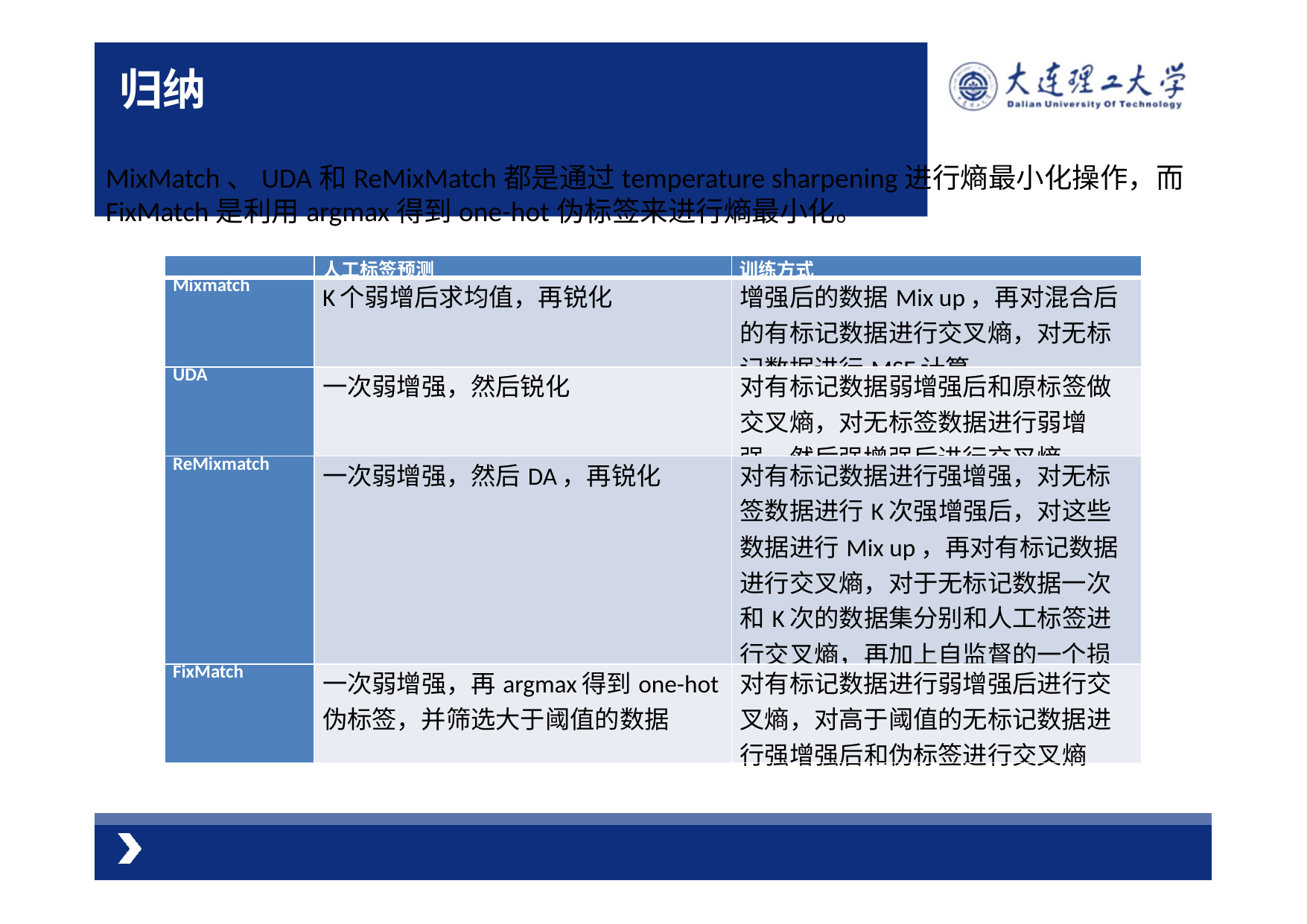

# 归纳
MixMatch、UDA和ReMixMatch都是通过temperature sharpening进行熵最小化操作，而FixMatch是利用argmax得到one-hot伪标签来进行熵最小化。
|  | 人工标签预测 | 训练方式 |
| --- | --- | --- |
| Mixmatch | K个弱增后求均值，再锐化 | 增强后的数据Mix up，再对混合后的有标记数据进行交叉熵，对无标记数据进行MSE计算 |
| UDA | 一次弱增强，然后锐化 | 对有标记数据弱增强后和原标签做交叉熵，对无标签数据进行弱增强，然后强增强后进行交叉熵 |
| ReMixmatch | 一次弱增强，然后DA，再锐化 | 对有标记数据进行强增强，对无标签数据进行K次强增强后，对这些数据进行Mix up，再对有标记数据进行交叉熵，对于无标记数据一次和K次的数据集分别和人工标签进行交叉熵，再加上自监督的一个损失项 |
| FixMatch | 一次弱增强，再argmax得到one-hot伪标签，并筛选大于阈值的数据 | 对有标记数据进行弱增强后进行交叉熵，对高于阈值的无标记数据进行强增强后和伪标签进行交叉熵 |